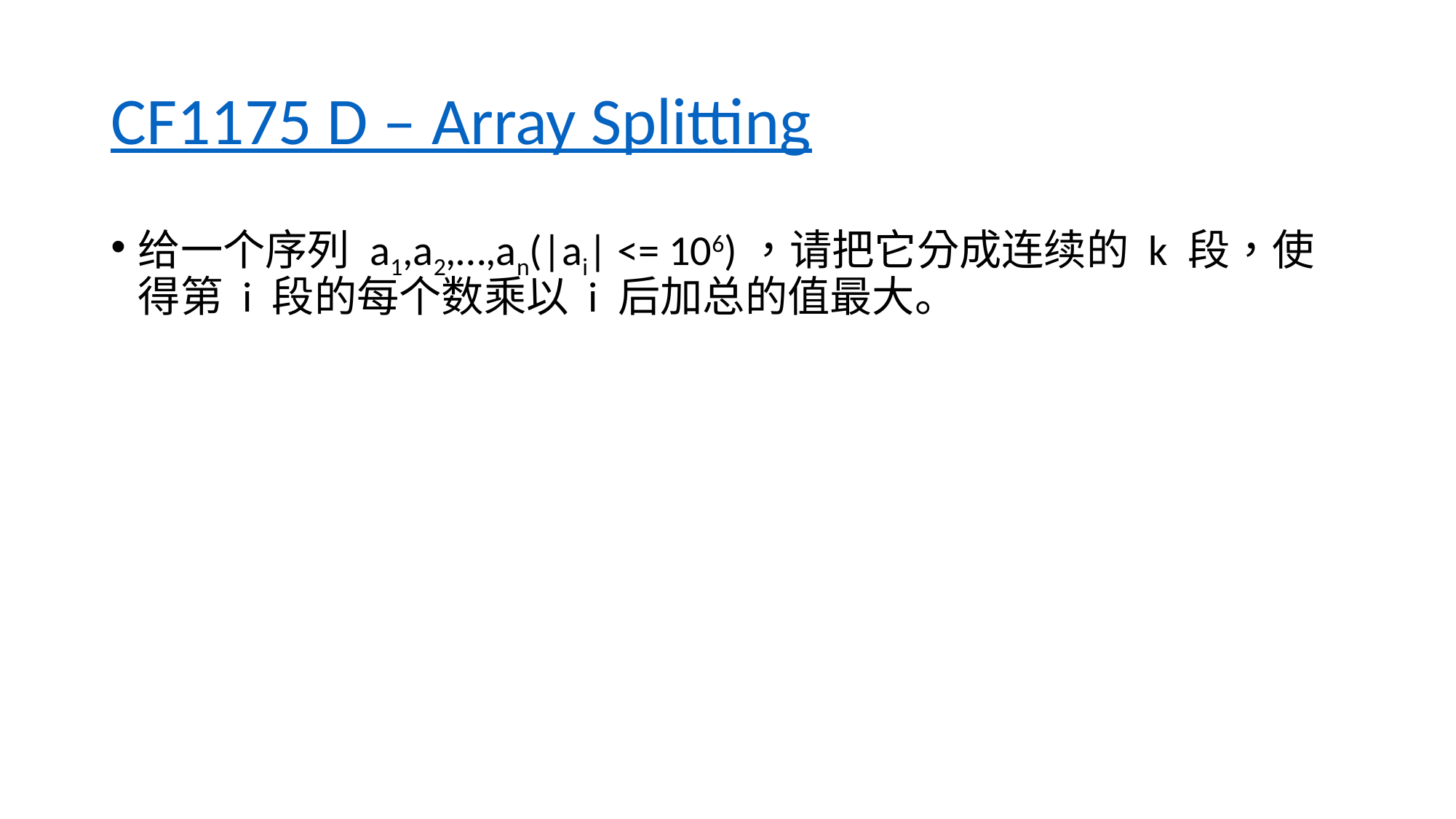

# CF1175 D – Array Splitting
给一个序列 a1,a2,…,an(|ai| <= 106)，请把它分成连续的 k 段，使得第 i 段的每个数乘以 i 后加总的值最大。